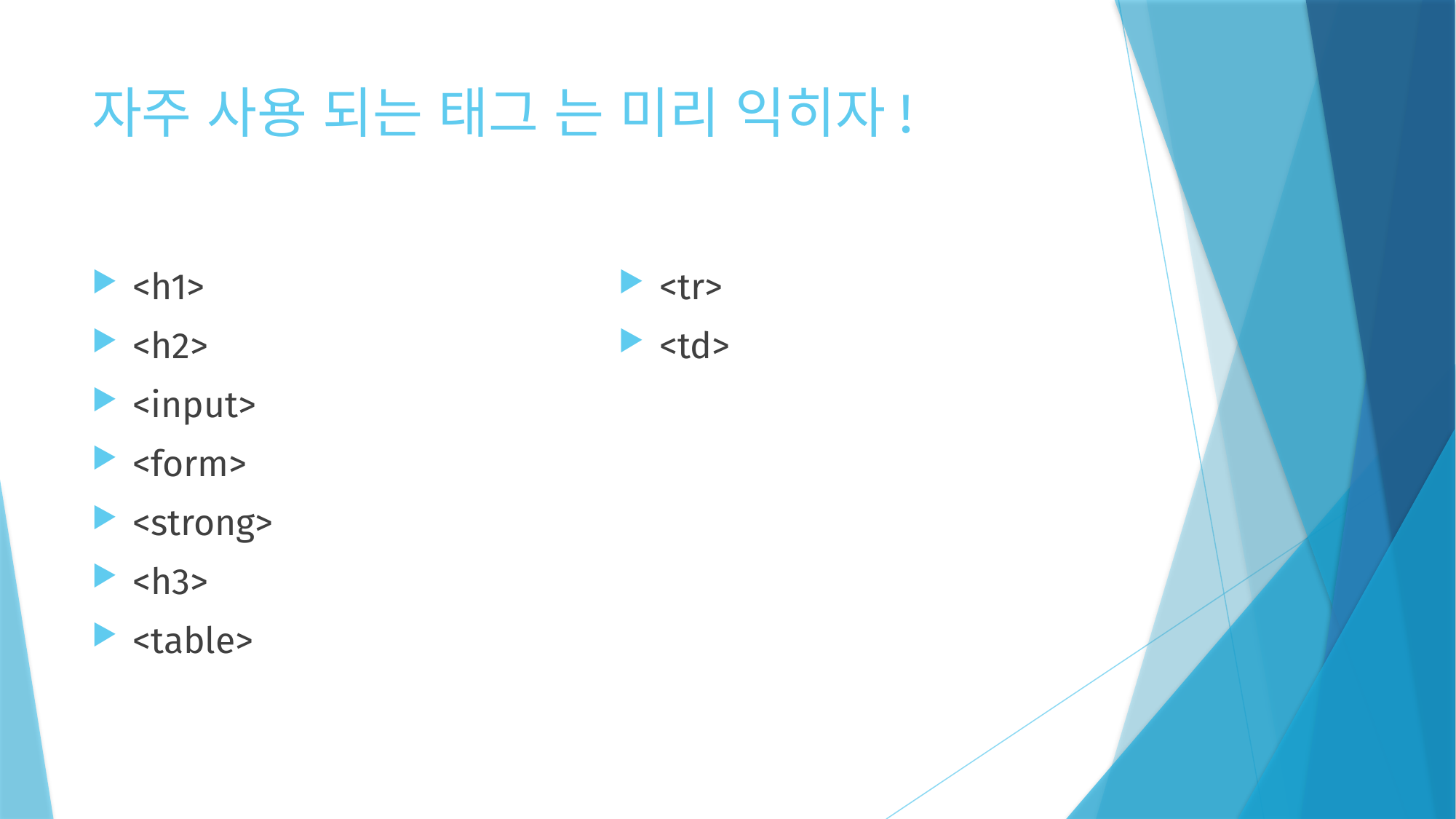

# 자주 사용 되는 태그 는 미리 익히자!
<h1>
<h2>
<input>
<form>
<strong>
<h3>
<table>
<tr>
<td>